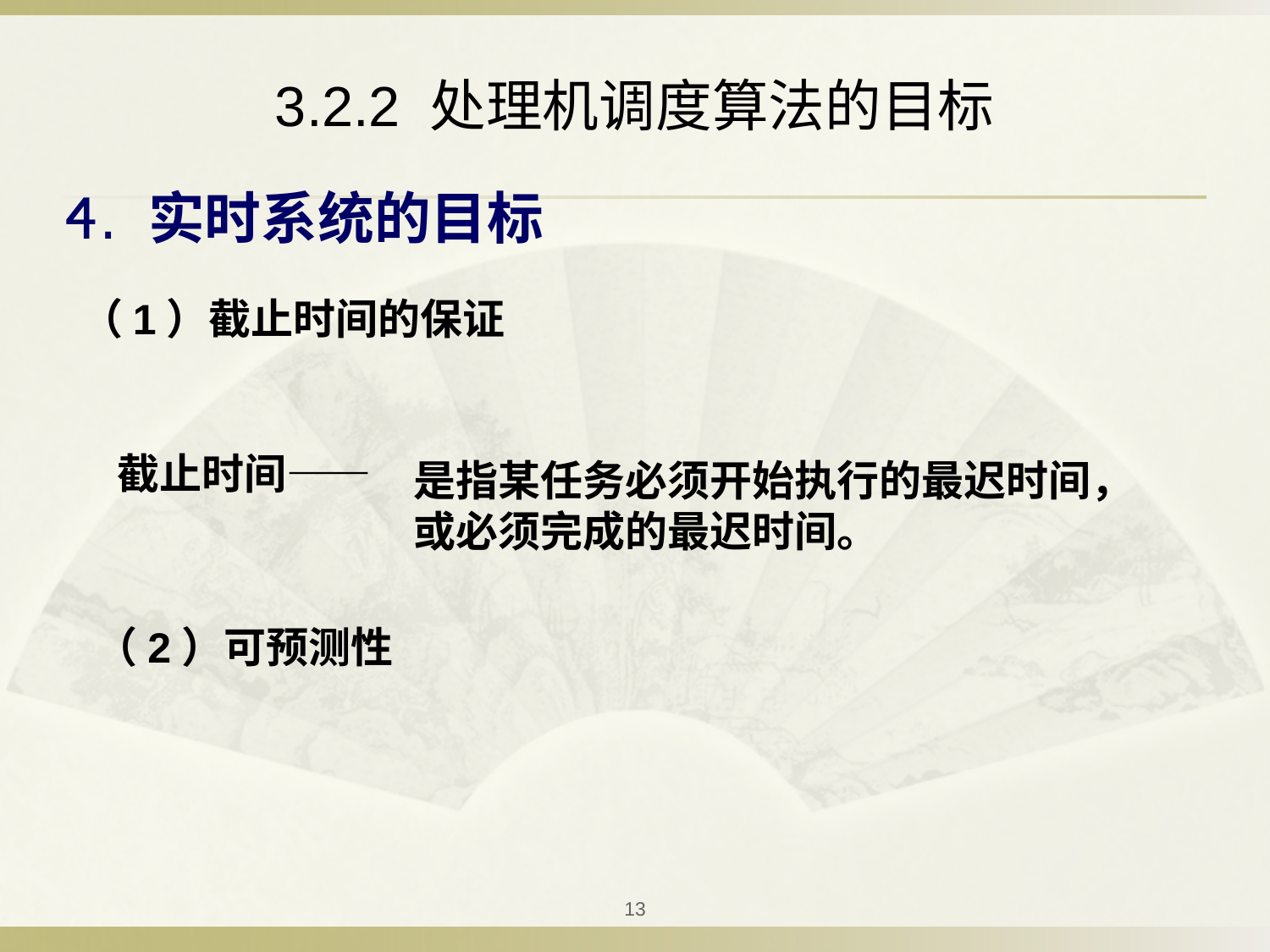

# 3.2.2 处理机调度算法的目标
4. 实时系统的目标
（1）截止时间的保证
截止时间——
是指某任务必须开始执行的最迟时间，或必须完成的最迟时间。
（2）可预测性

13